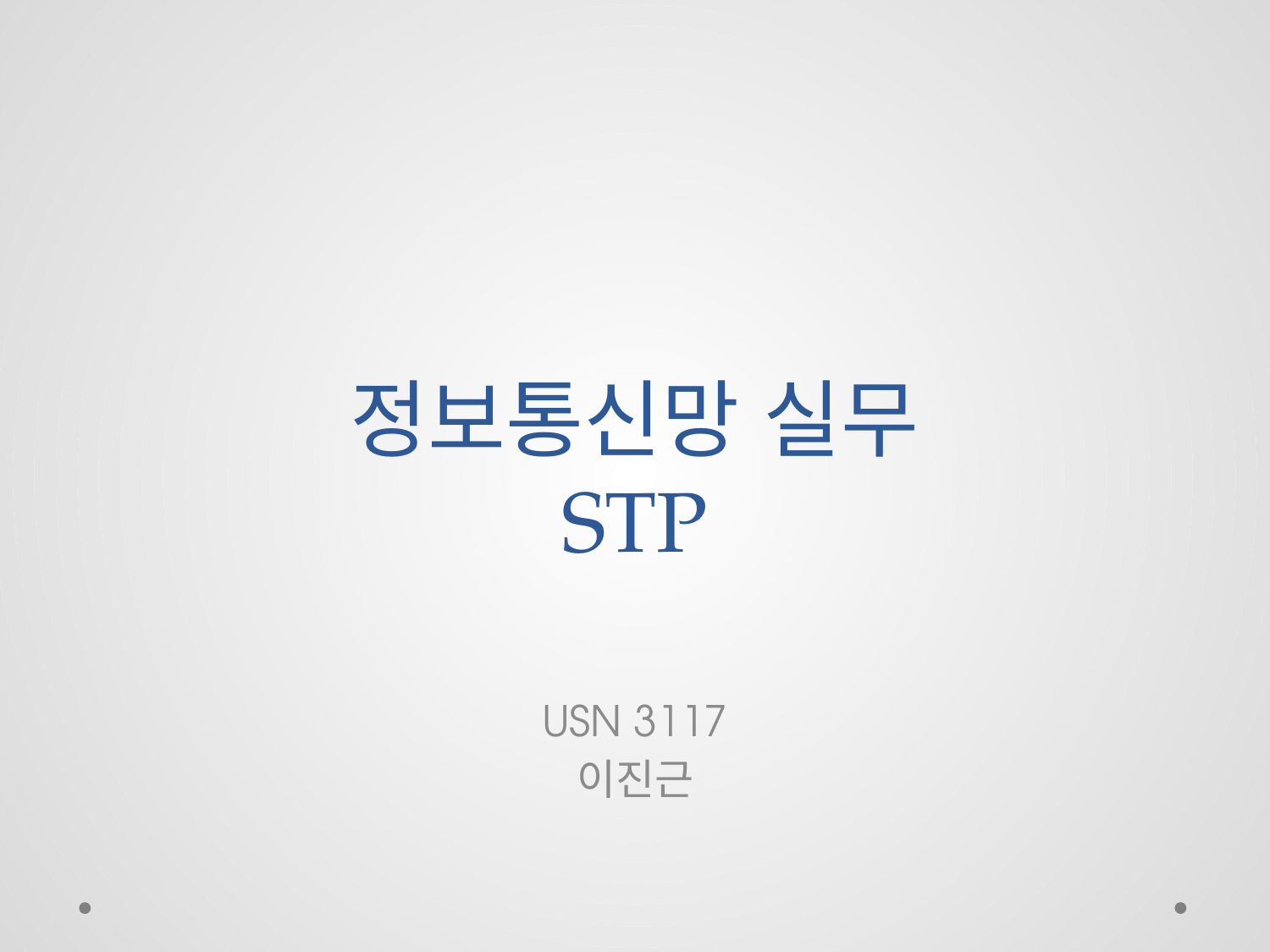

# 정보통신망 실무 STP
USN 3117
이진근